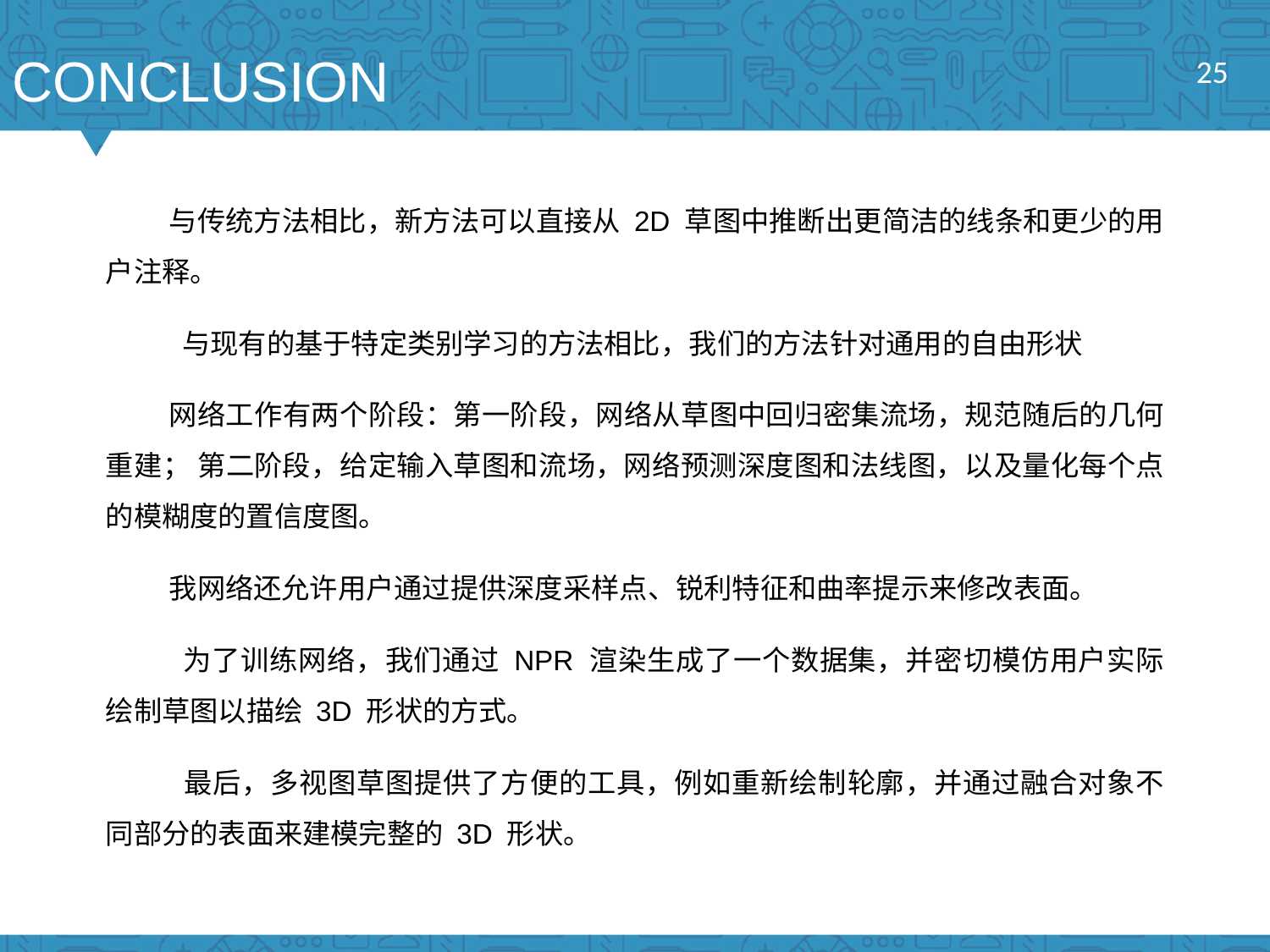

CONCLUSION
25
与传统方法相比，新方法可以直接从 2D 草图中推断出更简洁的线条和更少的用户注释。
 与现有的基于特定类别学习的方法相比，我们的方法针对通用的自由形状
网络工作有两个阶段：第一阶段，网络从草图中回归密集流场，规范随后的几何重建； 第二阶段，给定输入草图和流场，网络预测深度图和法线图，以及量化每个点的模糊度的置信度图。
我网络还允许用户通过提供深度采样点、锐利特征和曲率提示来修改表面。
 为了训练网络，我们通过 NPR 渲染生成了一个数据集，并密切模仿用户实际绘制草图以描绘 3D 形状的方式。
 最后，多视图草图提供了方便的工具，例如重新绘制轮廓，并通过融合对象不同部分的表面来建模完整的 3D 形状。